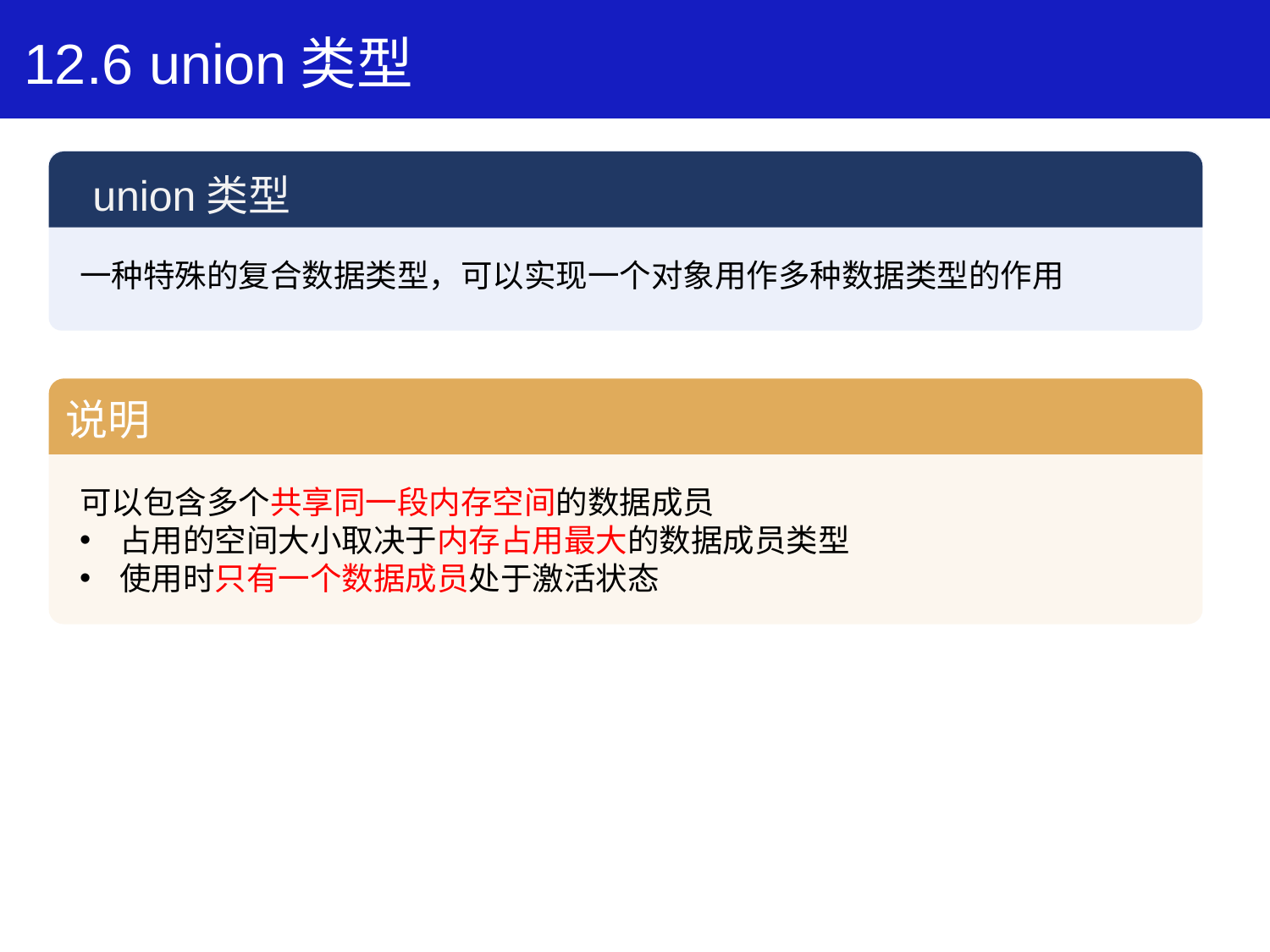

12.6 union类型

union类型
一种特殊的复合数据类型，可以实现一个对象用作多种数据类型的作用
说明

可以包含多个共享同一段内存空间的数据成员
占用的空间大小取决于内存占用最大的数据成员类型
使用时只有一个数据成员处于激活状态
54